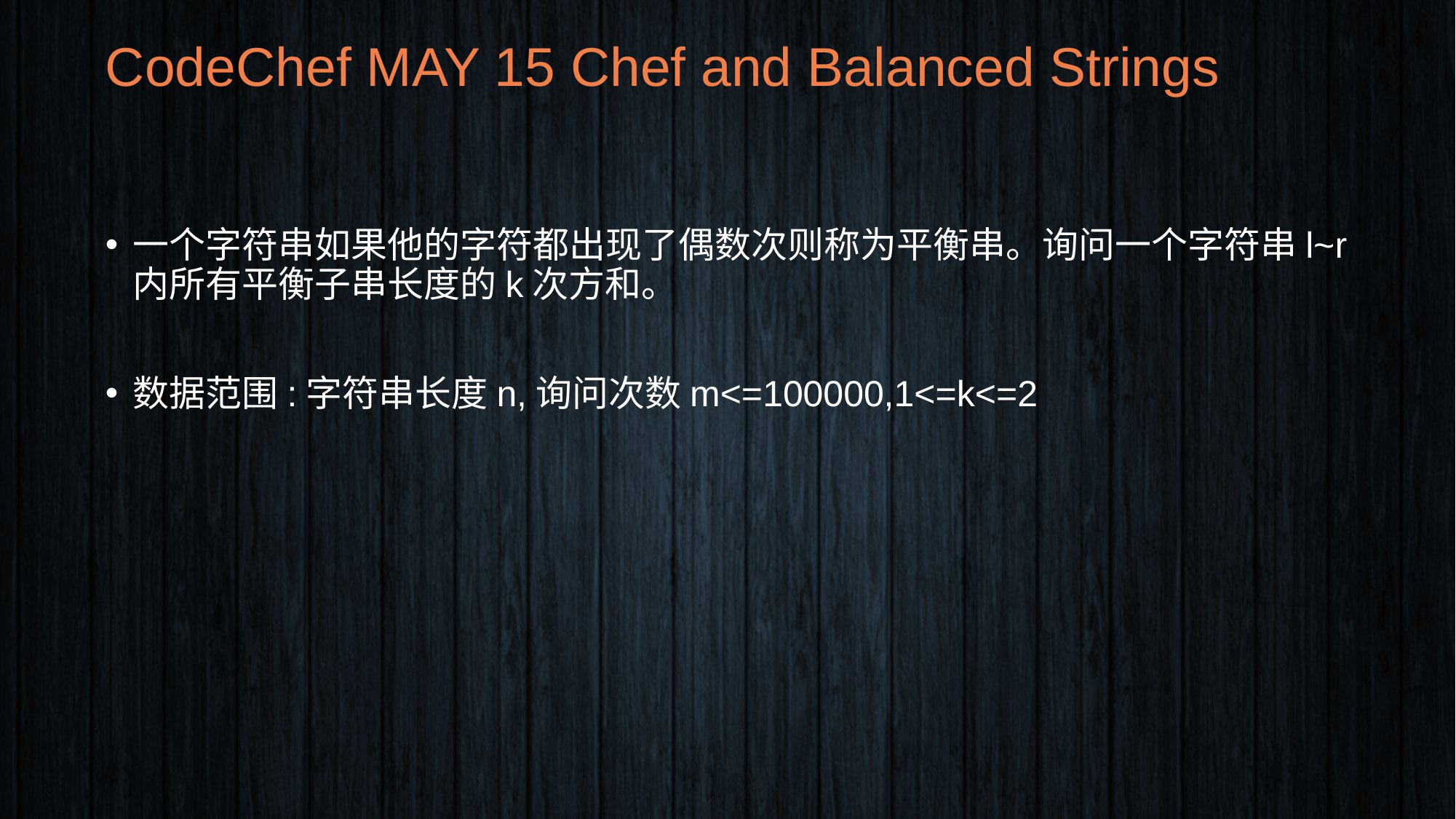

# CodeChef MAY 15 Chef and Balanced Strings
一个字符串如果他的字符都出现了偶数次则称为平衡串。询问一个字符串l~r内所有平衡子串长度的k次方和。

数据范围:字符串长度n,询问次数m<=100000,1<=k<=2